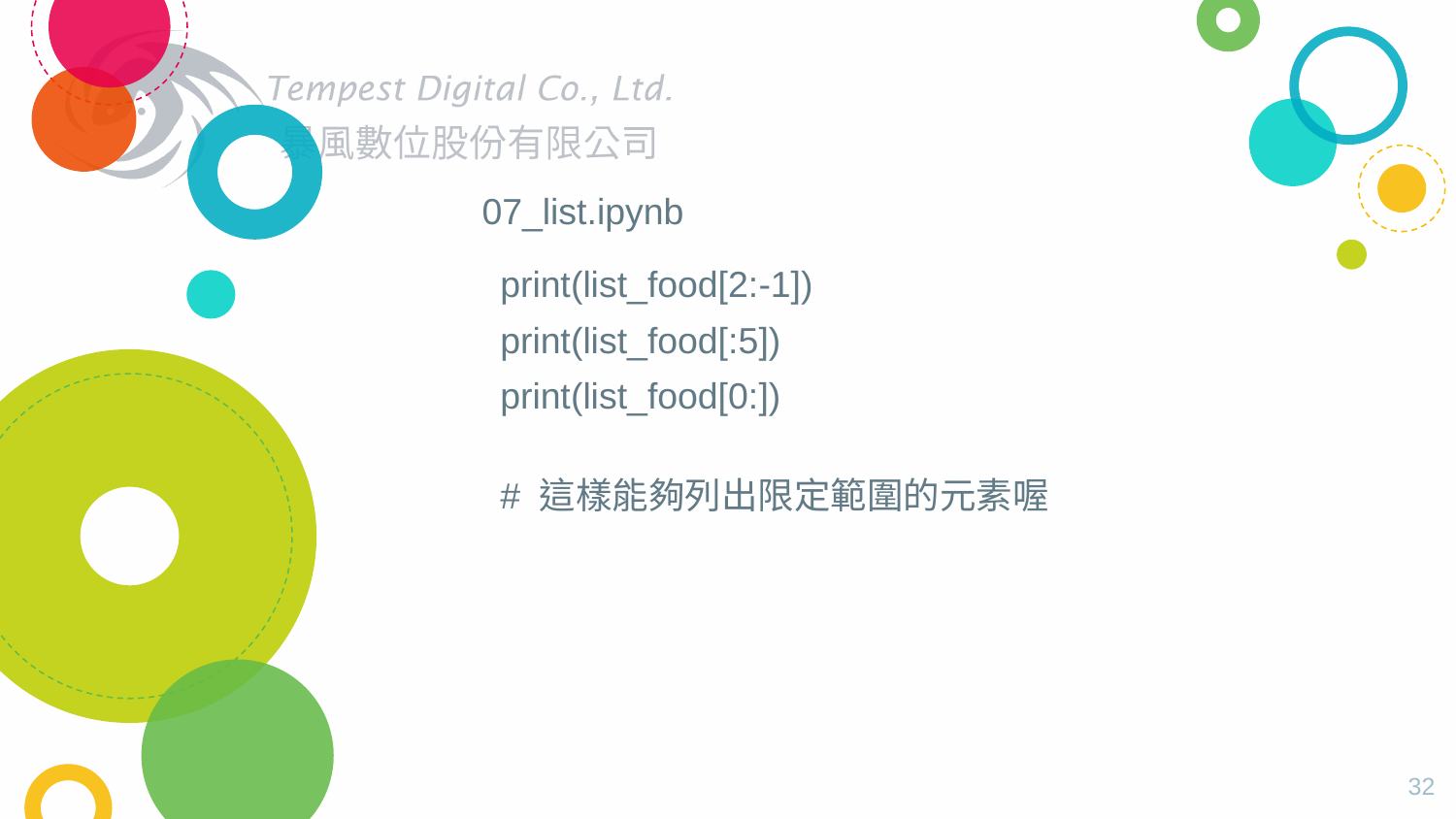

# 07_list.ipynb
print(list_food[2:-1])
print(list_food[:5])
print(list_food[0:])
# 這樣能夠列出限定範圍的元素喔
32